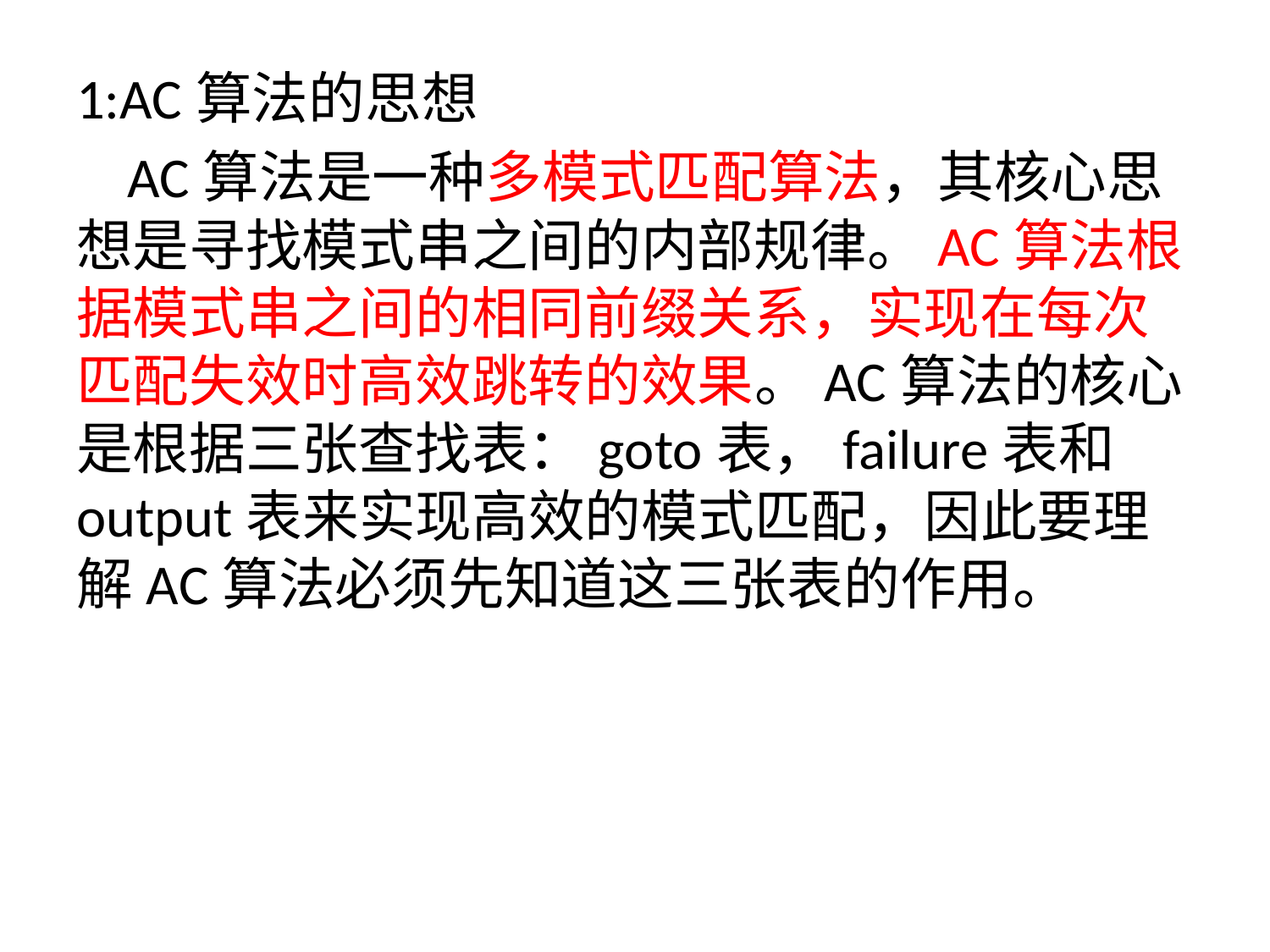

1:AC算法的思想
    AC算法是一种多模式匹配算法，其核心思想是寻找模式串之间的内部规律。AC算法根据模式串之间的相同前缀关系，实现在每次匹配失效时高效跳转的效果。AC算法的核心是根据三张查找表：goto表，failure表和output表来实现高效的模式匹配，因此要理解AC算法必须先知道这三张表的作用。